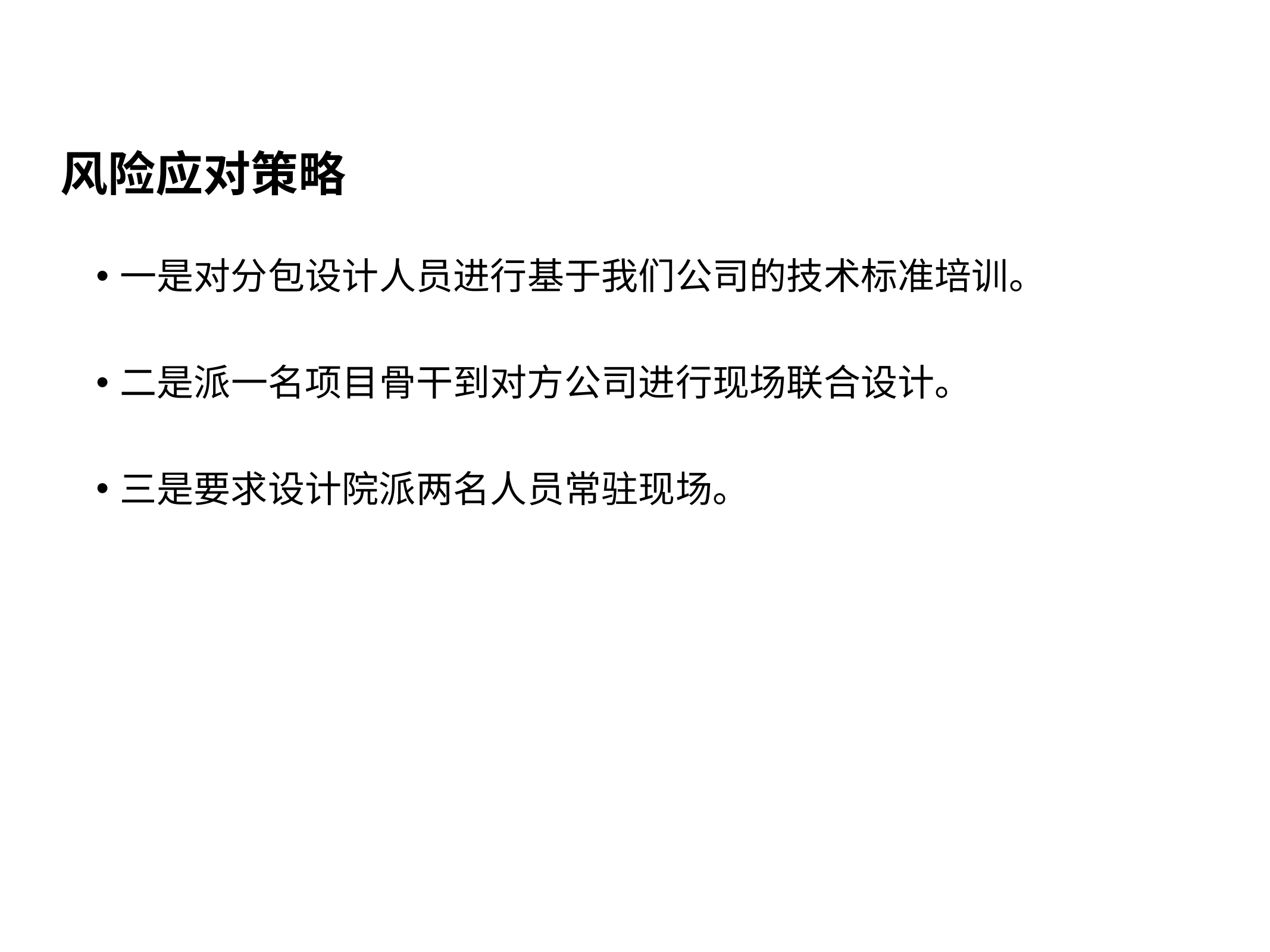

#
风险应对策略
一是对分包设计人员进行基于我们公司的技术标准培训。

二是派一名项目骨干到对方公司进行现场联合设计。

三是要求设计院派两名人员常驻现场。
35